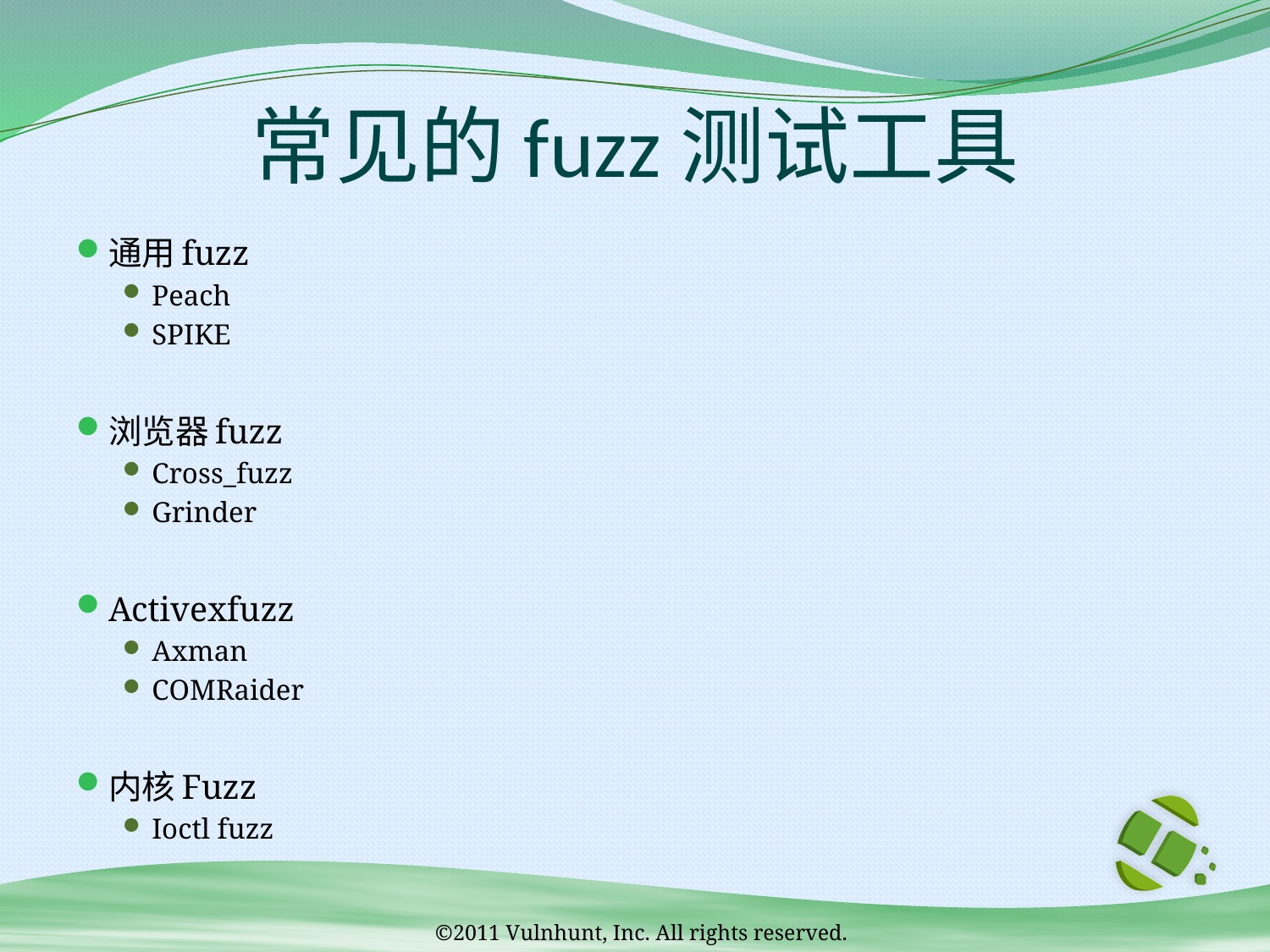

# 常见的fuzz测试工具
通用fuzz
Peach
SPIKE

浏览器fuzz
Cross_fuzz
Grinder

Activexfuzz
Axman
COMRaider

内核Fuzz
Ioctl fuzz